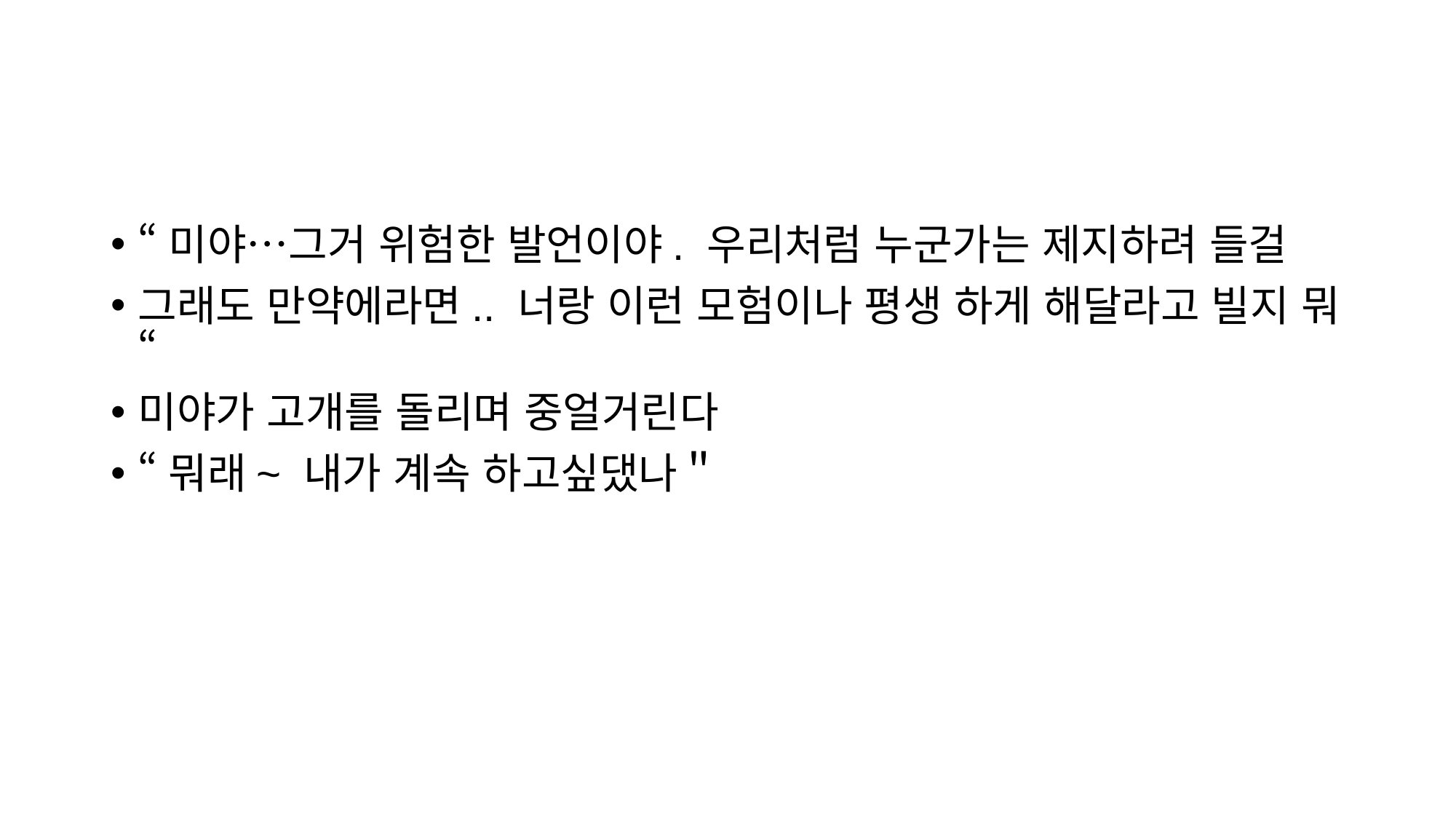

#
“미야…그거 위험한 발언이야. 우리처럼 누군가는 제지하려 들걸
그래도 만약에라면.. 너랑 이런 모험이나 평생 하게 해달라고 빌지 뭐“
미야가 고개를 돌리며 중얼거린다
“뭐래~ 내가 계속 하고싶댔나＂